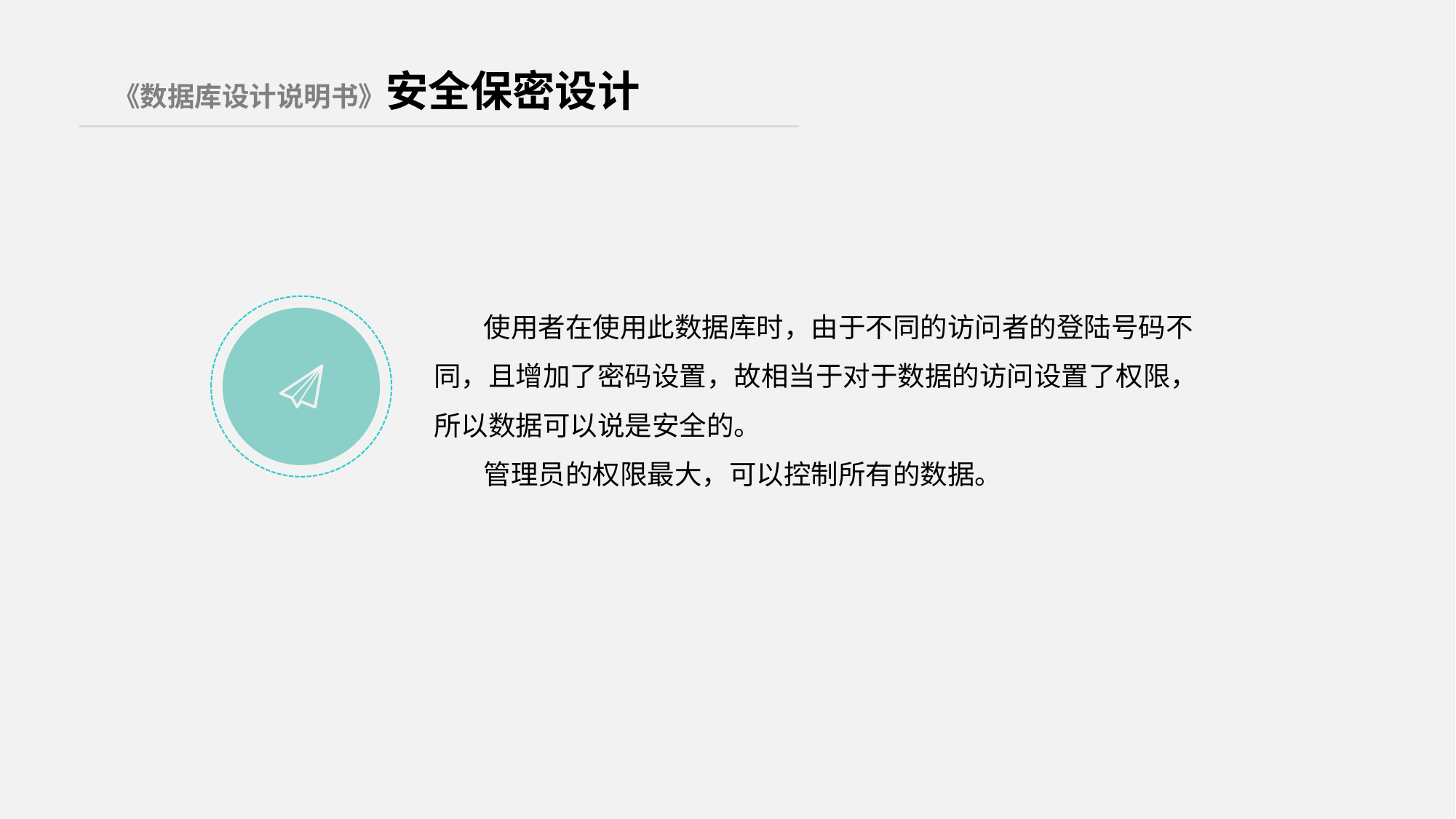

《数据库设计说明书》安全保密设计
       使用者在使用此数据库时，由于不同的访问者的登陆号码不同，且增加了密码设置，故相当于对于数据的访问设置了权限，所以数据可以说是安全的。
       管理员的权限最大，可以控制所有的数据。